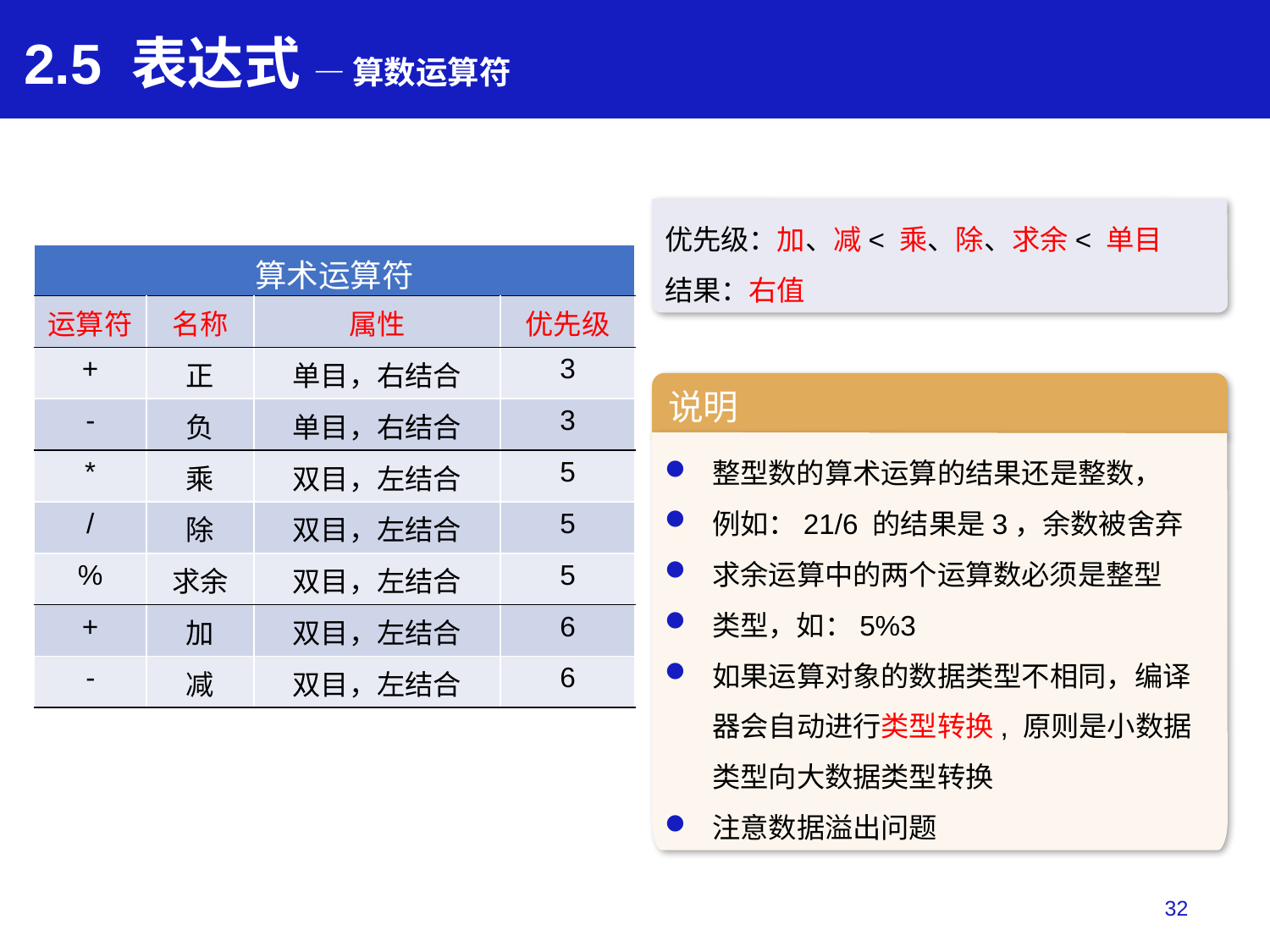

2.5 表达式 — 算数运算符
优先级：加、减< 乘、除、求余< 单目
结果：右值
| 算术运算符 |  |  |  |
| --- | --- | --- | --- |
| 运算符 | 名称 | 属性 | 优先级 |
| + | 正 | 单目，右结合 | 3 |
| - | 负 | 单目，右结合 | 3 |
| \* | 乘 | 双目，左结合 | 5 |
| / | 除 | 双目，左结合 | 5 |
| % | 求余 | 双目，左结合 | 5 |
| + | 加 | 双目，左结合 | 6 |
| - | 减 | 双目，左结合 | 6 |
说明
整型数的算术运算的结果还是整数，
例如：21/6 的结果是3，余数被舍弃
求余运算中的两个运算数必须是整型
类型，如：5%3
如果运算对象的数据类型不相同，编译器会自动进行类型转换, 原则是小数据类型向大数据类型转换
注意数据溢出问题
32